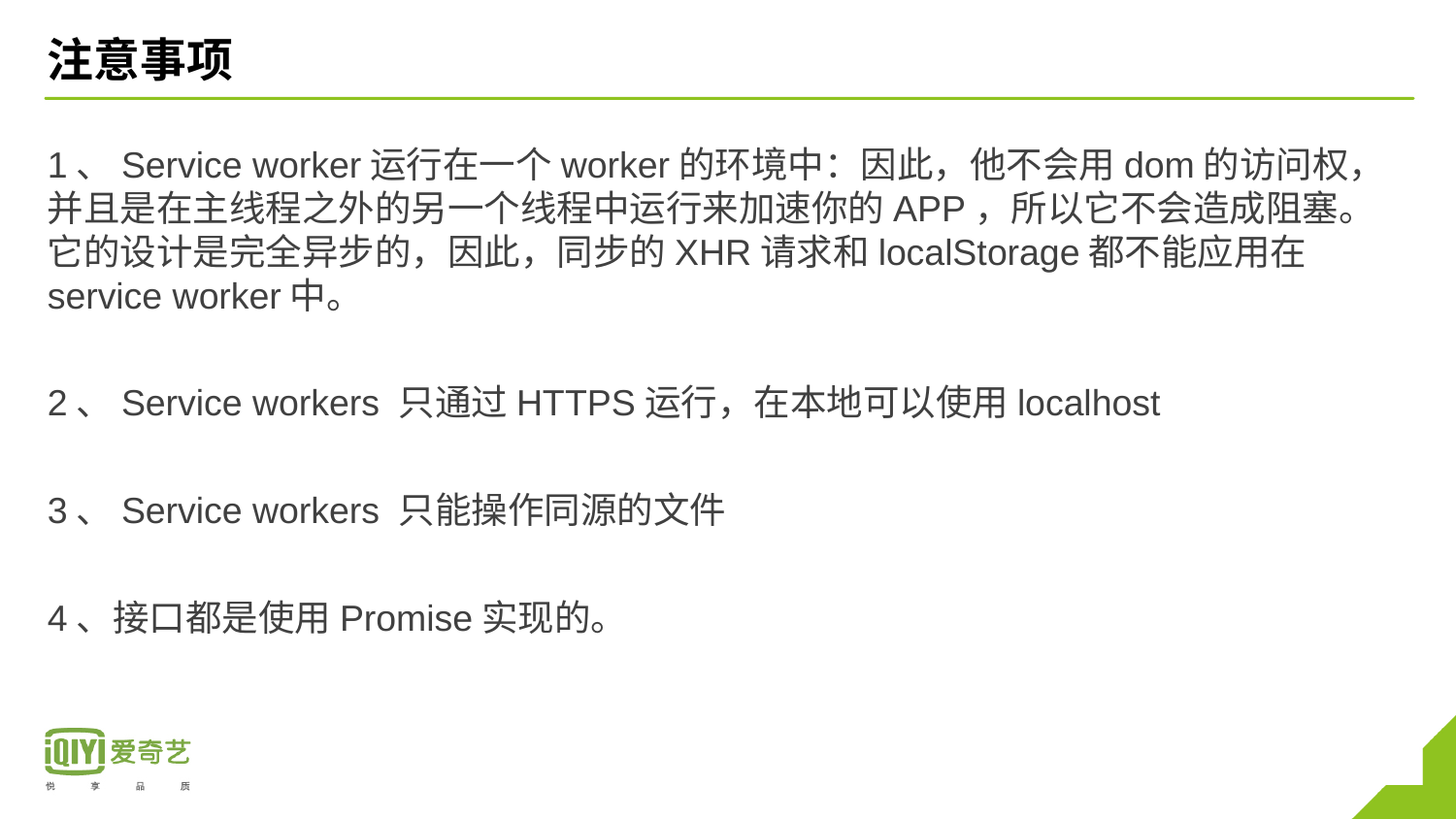

# 注意事项
1、Service worker运行在一个worker的环境中：因此，他不会用dom的访问权，并且是在主线程之外的另一个线程中运行来加速你的APP，所以它不会造成阻塞。它的设计是完全异步的，因此，同步的XHR请求和localStorage都不能应用在service worker中。

2、Service workers 只通过HTTPS运行，在本地可以使用localhost

3、Service workers 只能操作同源的文件

4、接口都是使用Promise实现的。